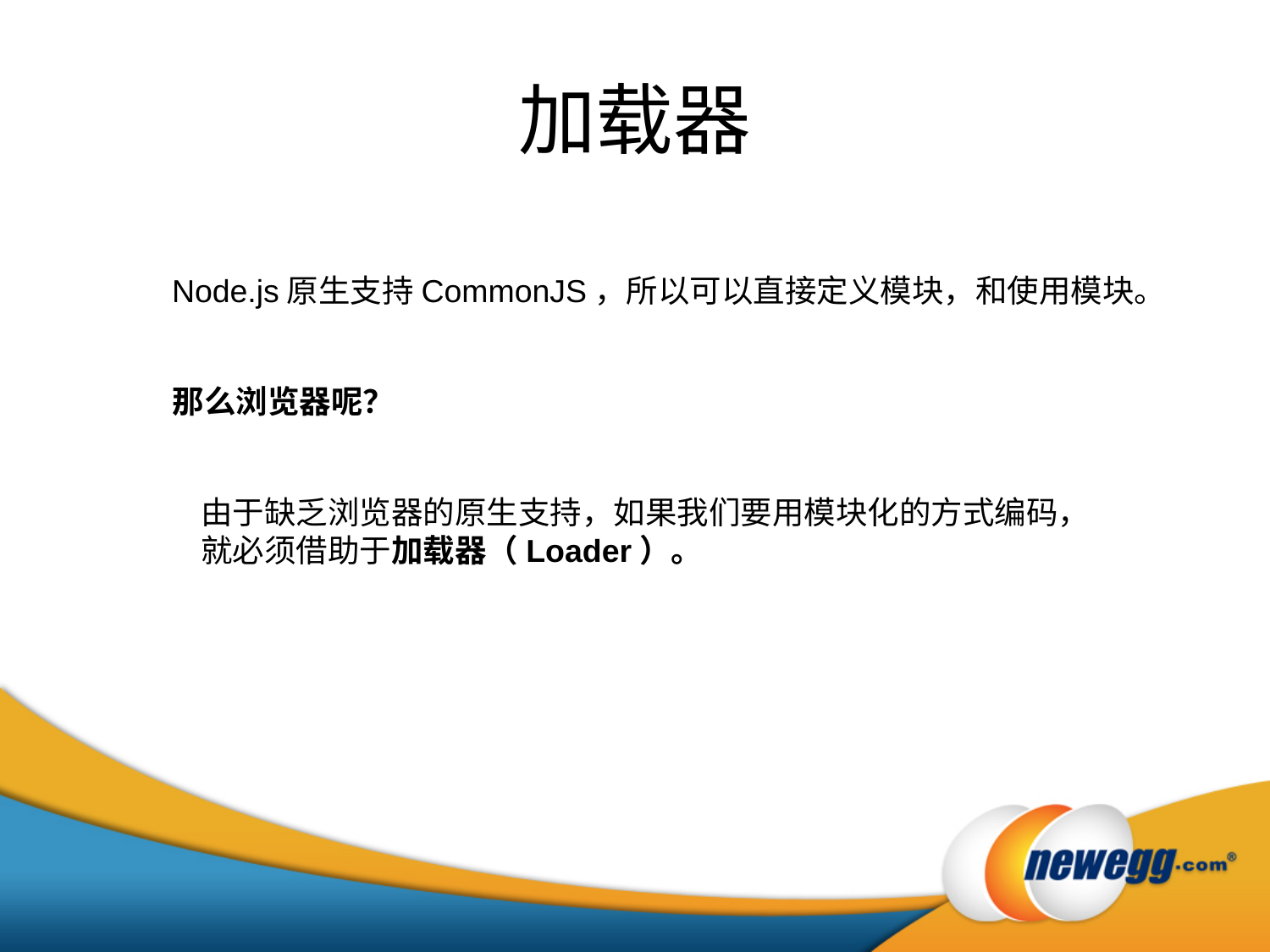

# 加载器
Node.js原生支持CommonJS，所以可以直接定义模块，和使用模块。
那么浏览器呢？
由于缺乏浏览器的原生支持，如果我们要用模块化的方式编码，
就必须借助于加载器（Loader）。